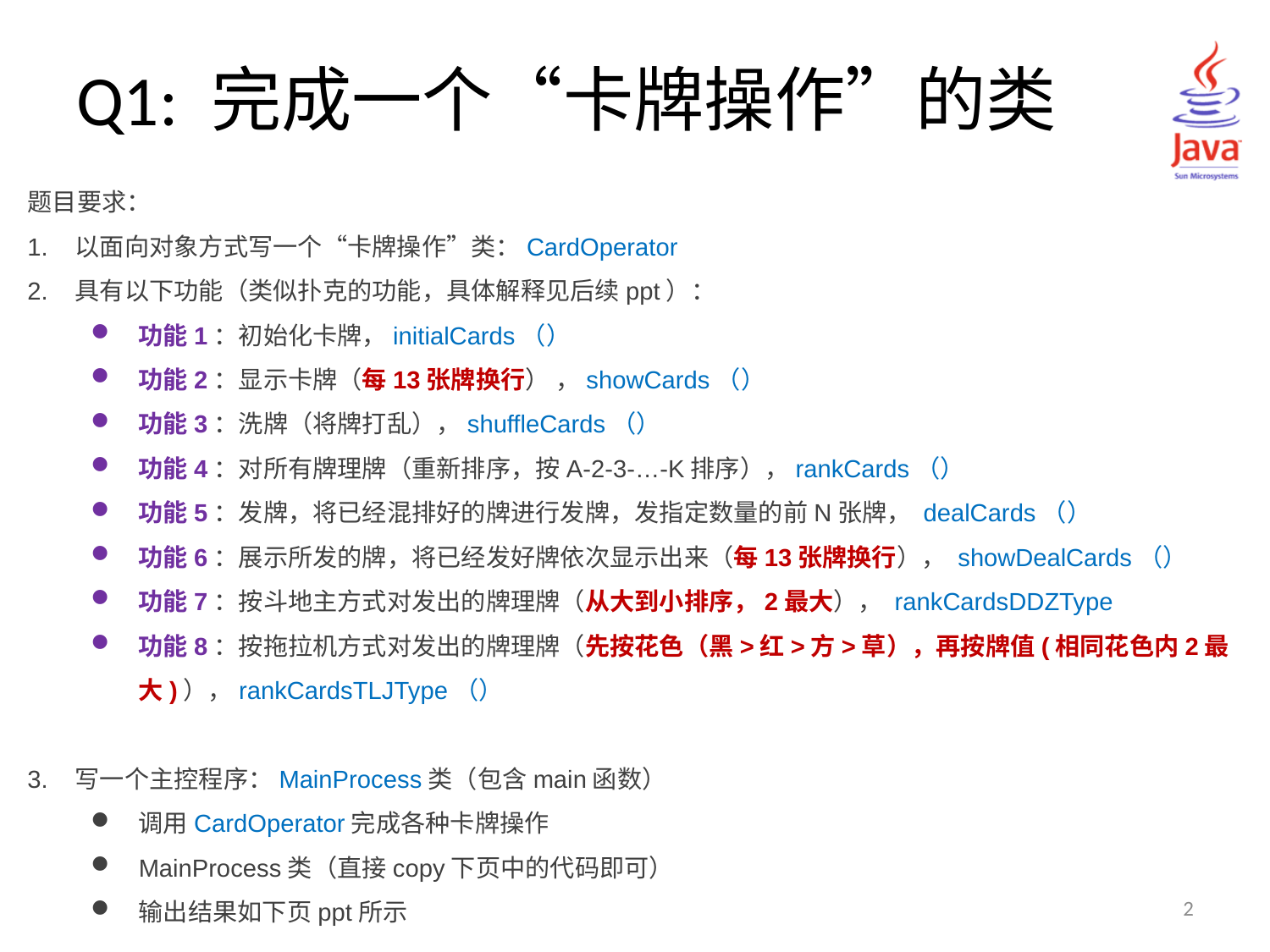

# Q1: 完成一个“卡牌操作”的类
题目要求：
以面向对象方式写一个“卡牌操作”类：CardOperator
具有以下功能（类似扑克的功能，具体解释见后续ppt）：
功能1：初始化卡牌，initialCards（）
功能2：显示卡牌（每13张牌换行） ，showCards（）
功能3：洗牌（将牌打乱），shuffleCards（）
功能4：对所有牌理牌（重新排序，按A-2-3-…-K排序），rankCards（）
功能5：发牌，将已经混排好的牌进行发牌，发指定数量的前N张牌， dealCards（）
功能6：展示所发的牌，将已经发好牌依次显示出来（每13张牌换行）， showDealCards（）
功能7：按斗地主方式对发出的牌理牌（从大到小排序，2最大）， rankCardsDDZType
功能8：按拖拉机方式对发出的牌理牌（先按花色（黑>红>方>草），再按牌值(相同花色内2最大)），rankCardsTLJType（）

写一个主控程序：MainProcess类（包含main函数）
调用CardOperator完成各种卡牌操作
MainProcess类（直接copy下页中的代码即可）
输出结果如下页ppt所示
2